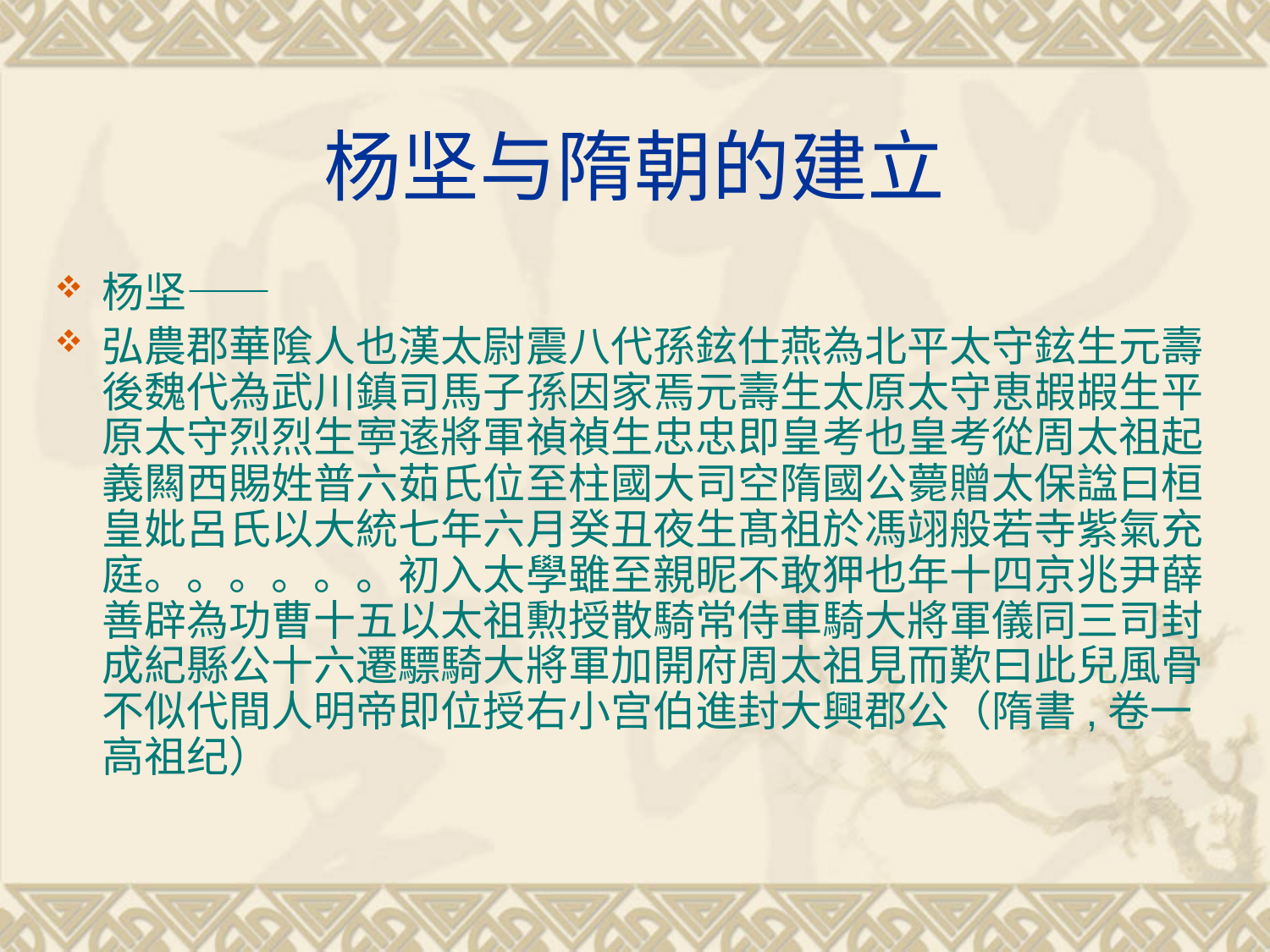

# 杨坚与隋朝的建立
杨坚——
弘農郡華隂人也漢太尉震八代孫鉉仕燕為北平太守鉉生元壽後魏代為武川鎮司馬子孫因家焉元壽生太原太守恵嘏嘏生平原太守烈烈生寕逺將軍禎禎生忠忠即皇考也皇考從周太祖起義闗西賜姓普六茹氏位至柱國大司空隋國公薨贈太保諡曰桓皇妣呂氏以大統七年六月癸丑夜生髙祖於馮翊般若寺紫氣充庭。。。。。。初入太學雖至親昵不敢狎也年十四京兆尹薛善辟為功曹十五以太祖勲授散騎常侍車騎大將軍儀同三司封成紀縣公十六遷驃騎大將軍加開府周太祖見而歎曰此兒風骨不似代間人明帝即位授右小宫伯進封大興郡公（隋書,卷一 高祖纪）